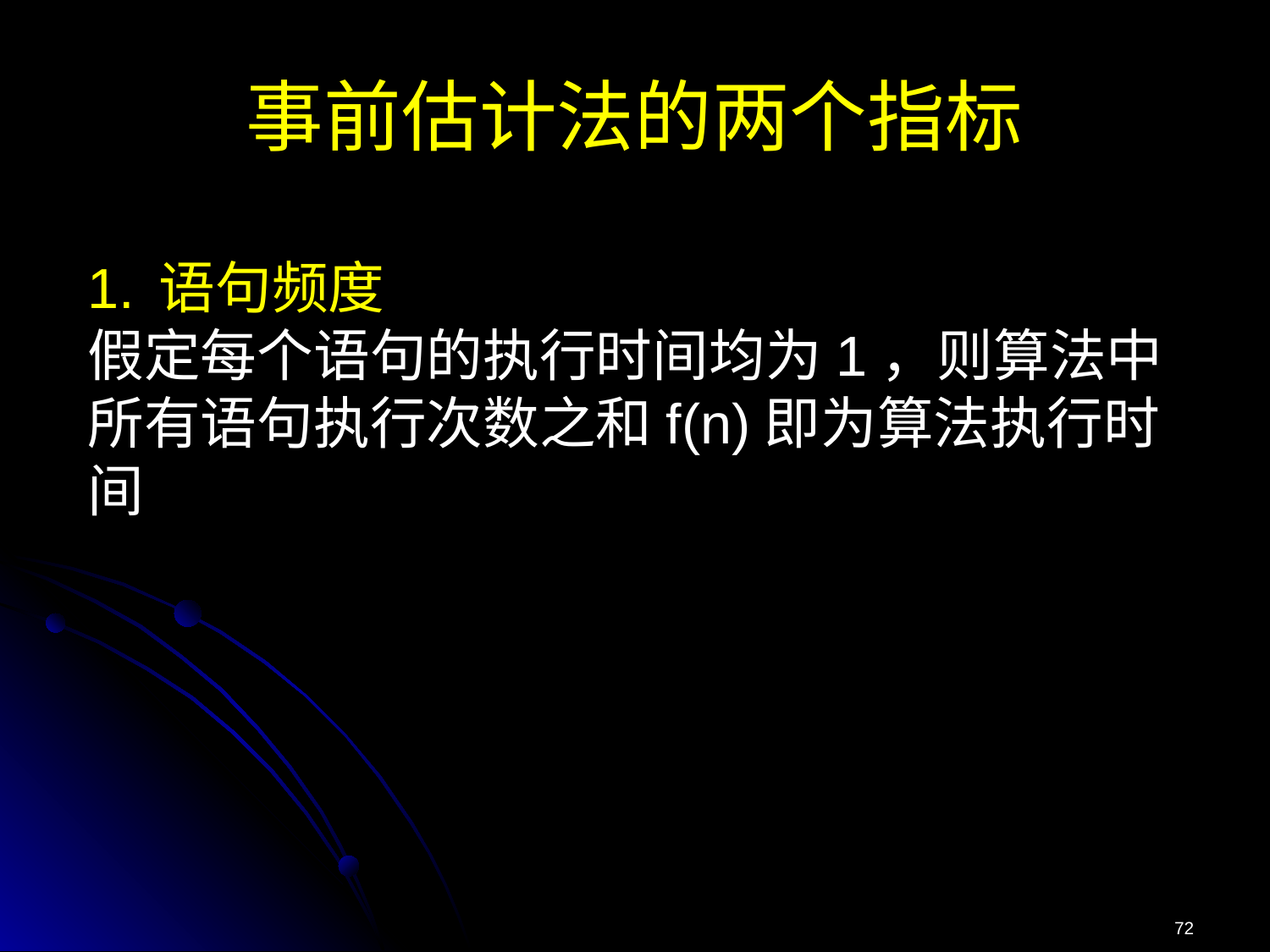

事前估计法的两个指标
语句频度
假定每个语句的执行时间均为1，则算法中所有语句执行次数之和f(n)即为算法执行时间

72